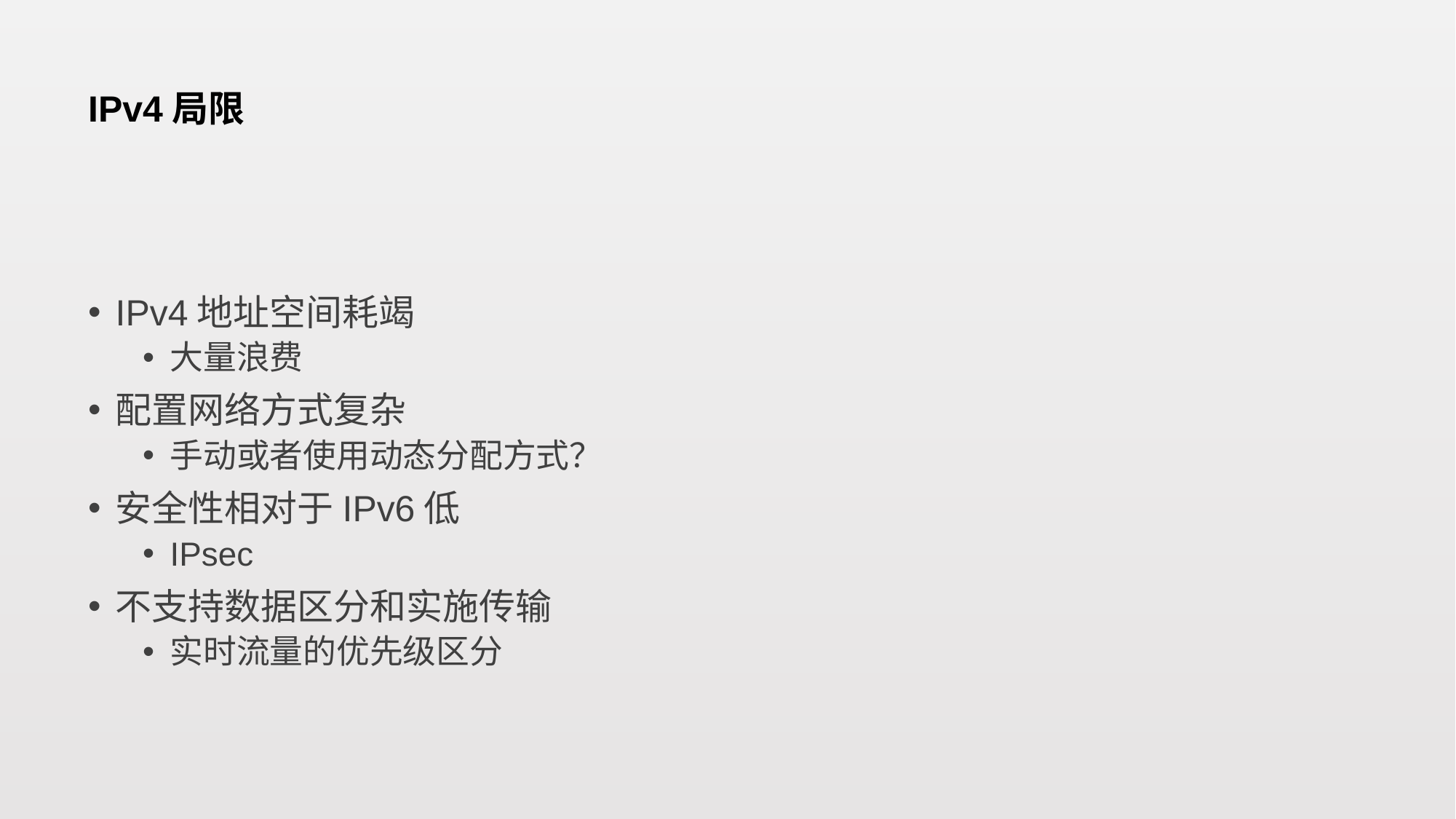

# IPv4局限

IPv4地址空间耗竭
大量浪费
配置网络方式复杂
手动或者使用动态分配方式？
安全性相对于IPv6低
IPsec
不支持数据区分和实施传输
实时流量的优先级区分